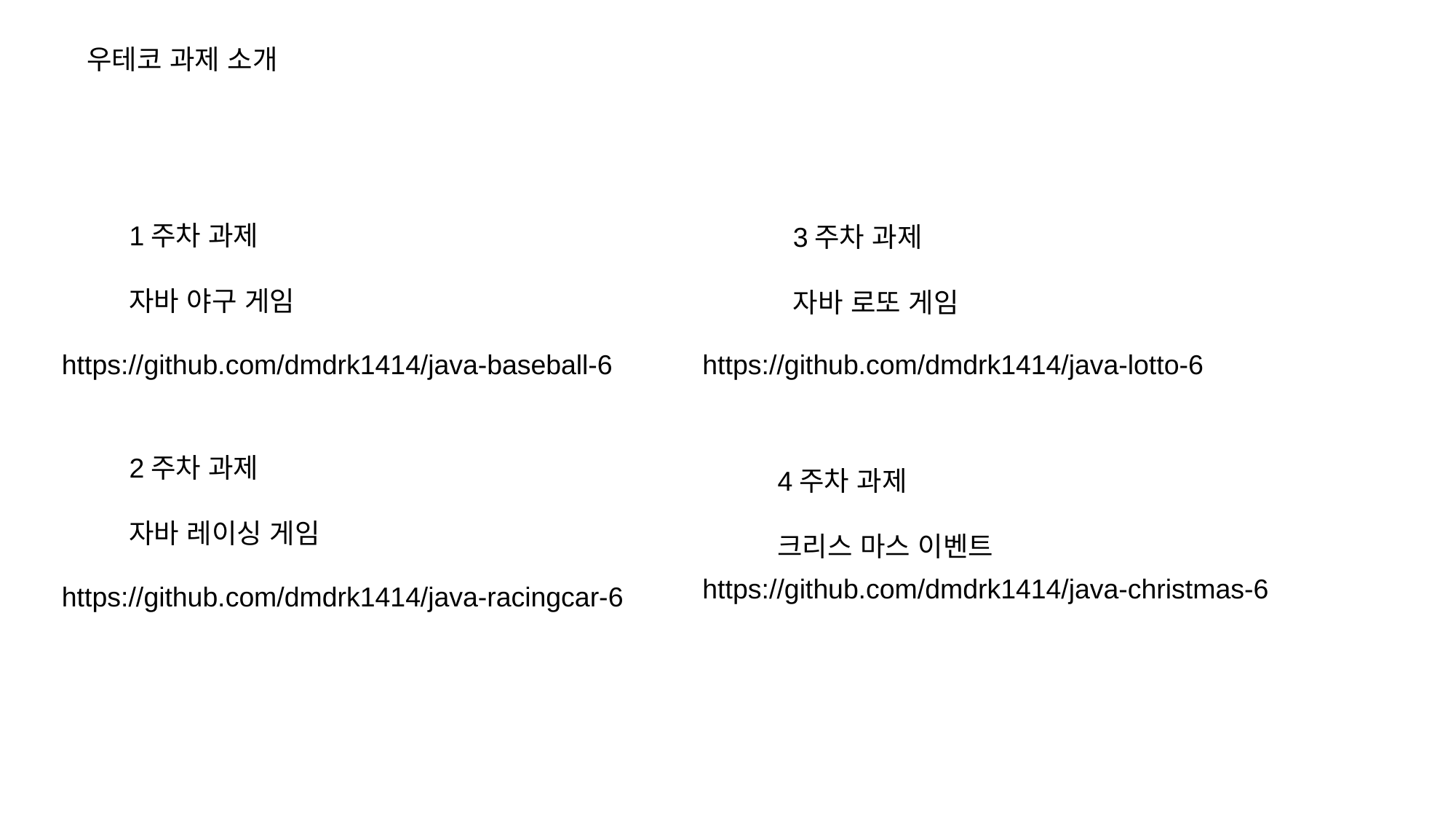

우테코 과제 소개
1주차 과제

자바 야구 게임

3주차 과제

자바 로또 게임

https://github.com/dmdrk1414/java-baseball-6
https://github.com/dmdrk1414/java-lotto-6
2주차 과제

자바 레이싱 게임

4주차 과제

크리스 마스 이벤트
https://github.com/dmdrk1414/java-christmas-6
https://github.com/dmdrk1414/java-racingcar-6